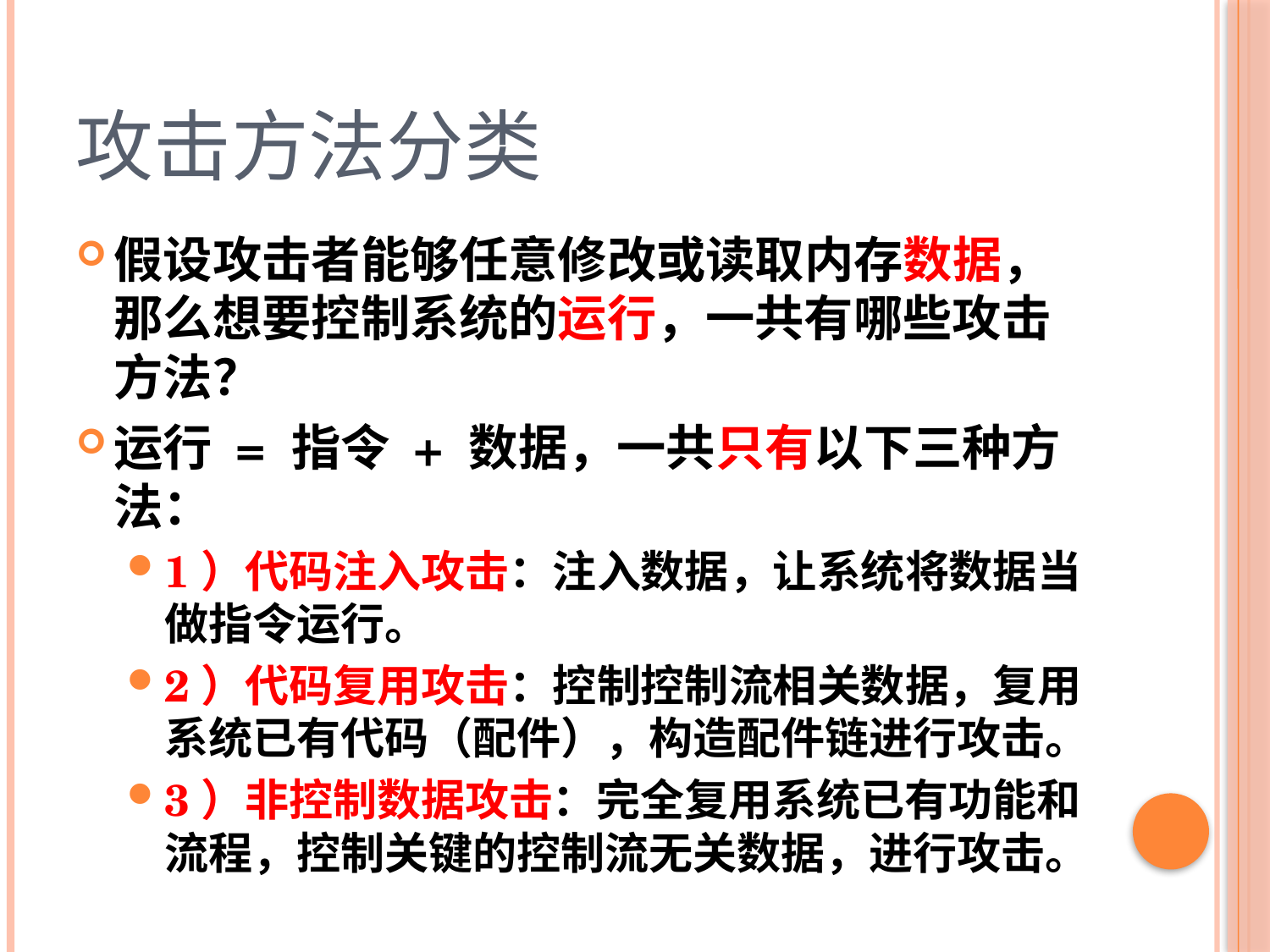

# 攻击方法分类
假设攻击者能够任意修改或读取内存数据，那么想要控制系统的运行，一共有哪些攻击方法？
运行 = 指令 + 数据，一共只有以下三种方法：
1）代码注入攻击：注入数据，让系统将数据当做指令运行。
2）代码复用攻击：控制控制流相关数据，复用系统已有代码（配件），构造配件链进行攻击。
3）非控制数据攻击：完全复用系统已有功能和流程，控制关键的控制流无关数据，进行攻击。